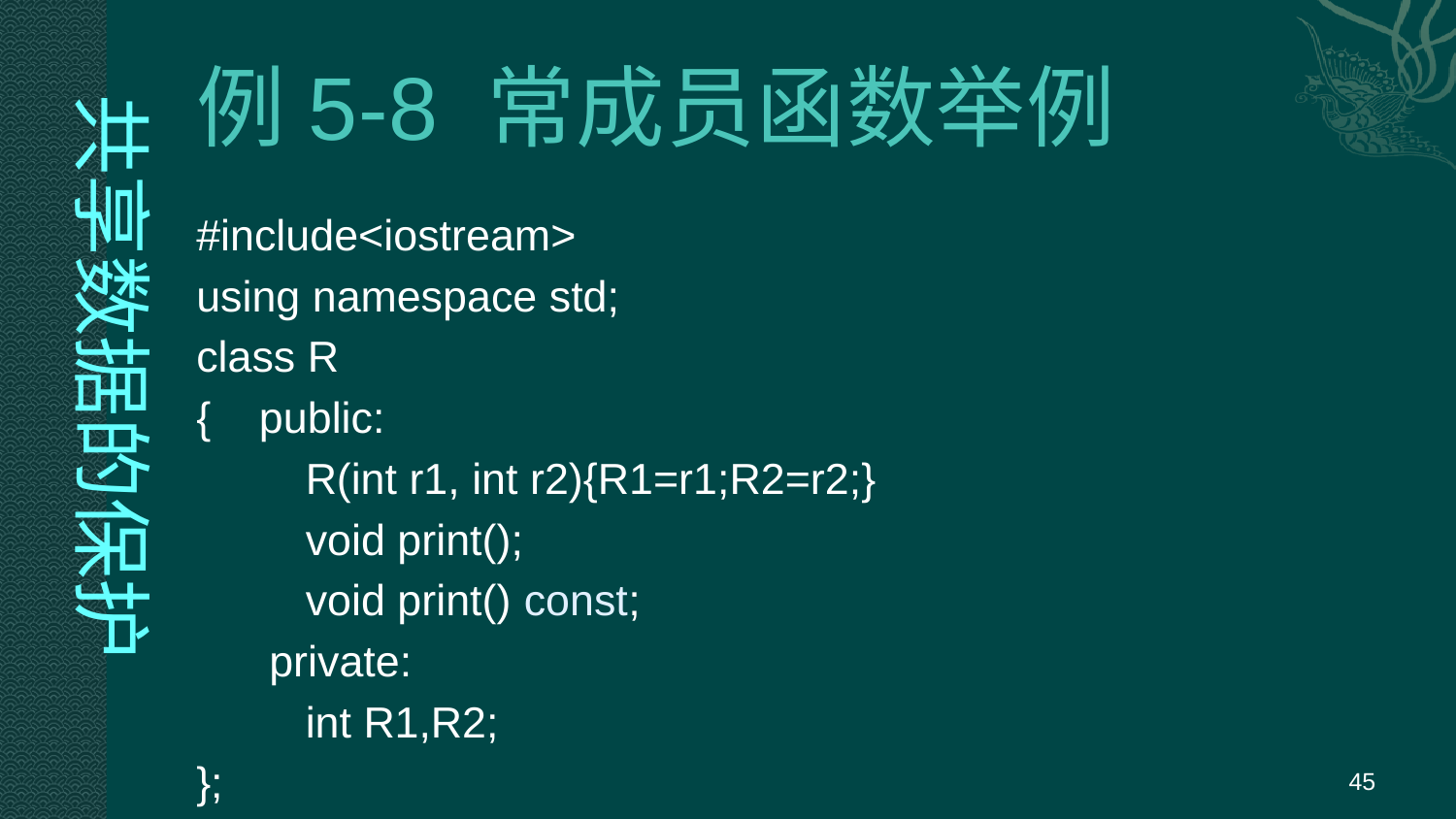

# 例5-8 常成员函数举例
 共享数据的保护
#include<iostream>
using namespace std;
class R
{    public:
         R(int r1, int r2){R1=r1;R2=r2;}
         void print();
         void print() const;
      private:
         int R1,R2;
};
45